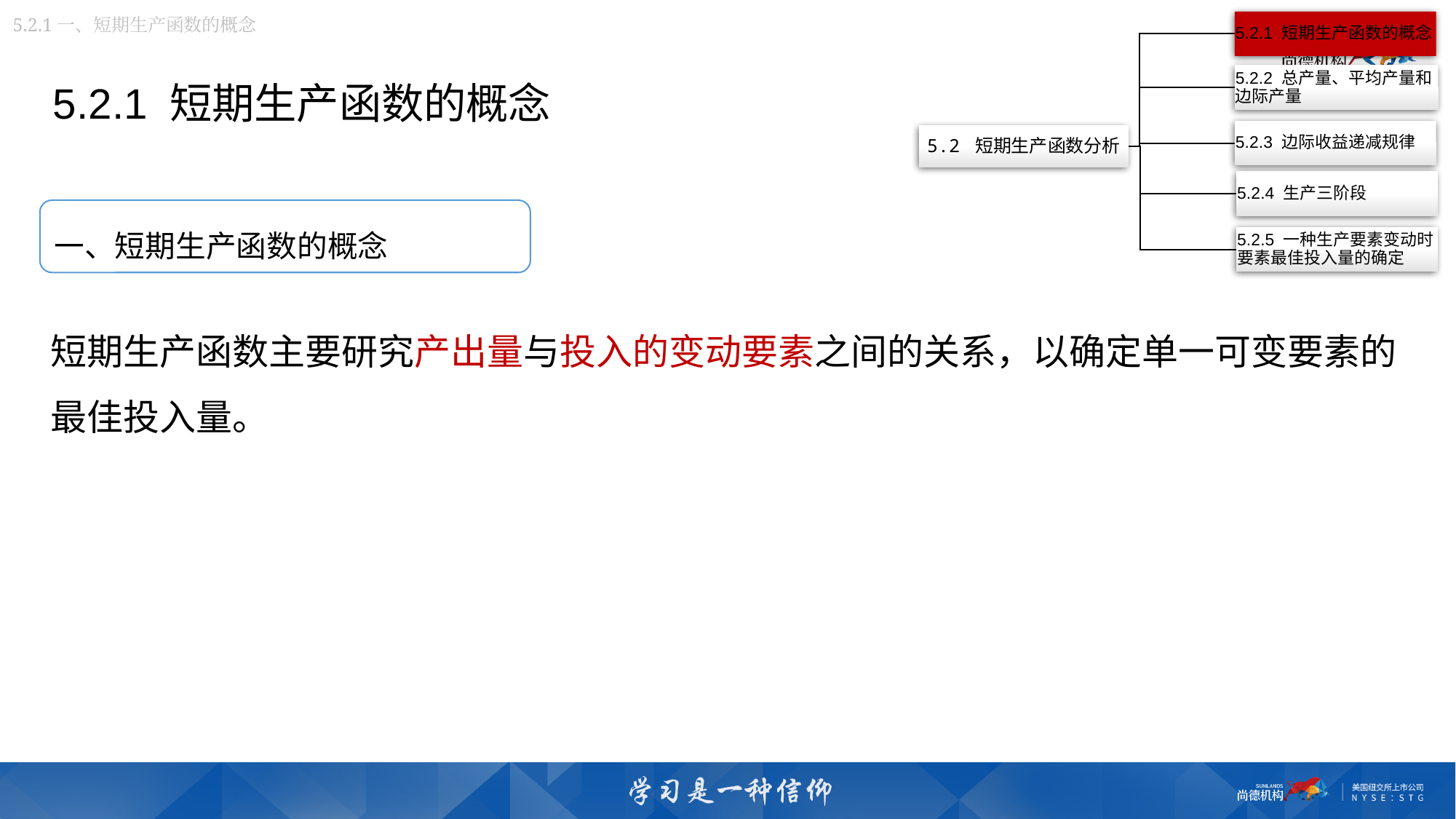

5.2 短期生产函数分析
5.2.1 短期生产函数的概念
5.2.2 总产量、平均产量和边际产量
5.2.3 边际收益递减规律
5.2.4 生产三阶段
5.2.5 一种生产要素变动时要素最佳投入量的确定
5.2.1一、短期生产函数的概念

5.2.1 短期生产函数的概念
一、短期生产函数的概念
短期生产函数主要研究产出量与投入的变动要素之间的关系，以确定单一可变要素的最佳投入量。